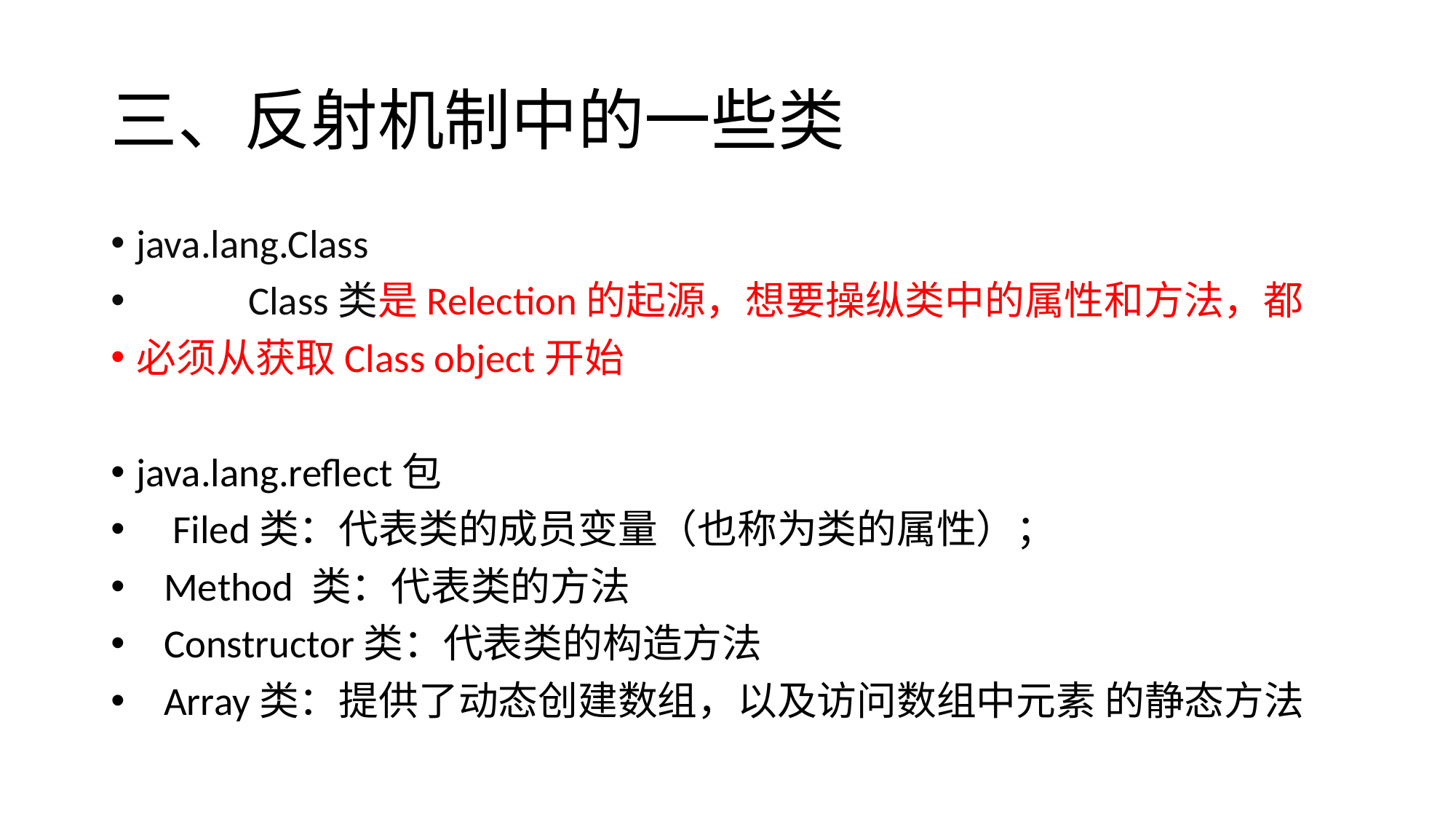

# 三、反射机制中的一些类
java.lang.Class
  	 Class类是Relection的起源，想要操纵类中的属性和方法，都
必须从获取Class object开始

java.lang.reflect包
    Filed类：代表类的成员变量（也称为类的属性）；
   Method 类：代表类的方法
   Constructor类：代表类的构造方法
   Array类：提供了动态创建数组，以及访问数组中元素 的静态方法